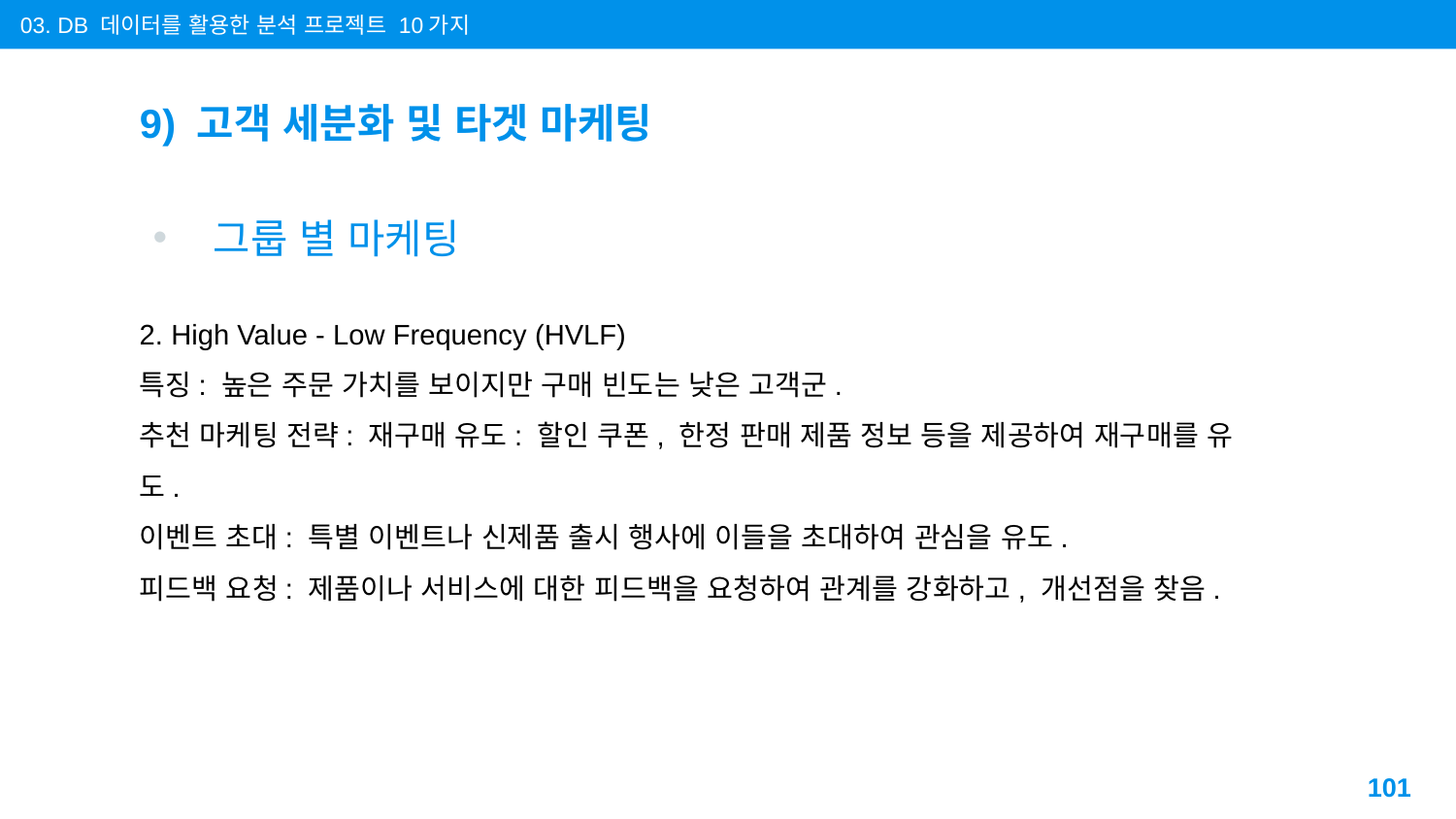

03. DB 데이터를 활용한 분석 프로젝트 10가지
# 9) 고객 세분화 및 타겟 마케팅
그룹 별 마케팅

2. High Value - Low Frequency (HVLF)
특징: 높은 주문 가치를 보이지만 구매 빈도는 낮은 고객군.
추천 마케팅 전략: 재구매 유도: 할인 쿠폰, 한정 판매 제품 정보 등을 제공하여 재구매를 유도.
이벤트 초대: 특별 이벤트나 신제품 출시 행사에 이들을 초대하여 관심을 유도.
피드백 요청: 제품이나 서비스에 대한 피드백을 요청하여 관계를 강화하고, 개선점을 찾음.
101